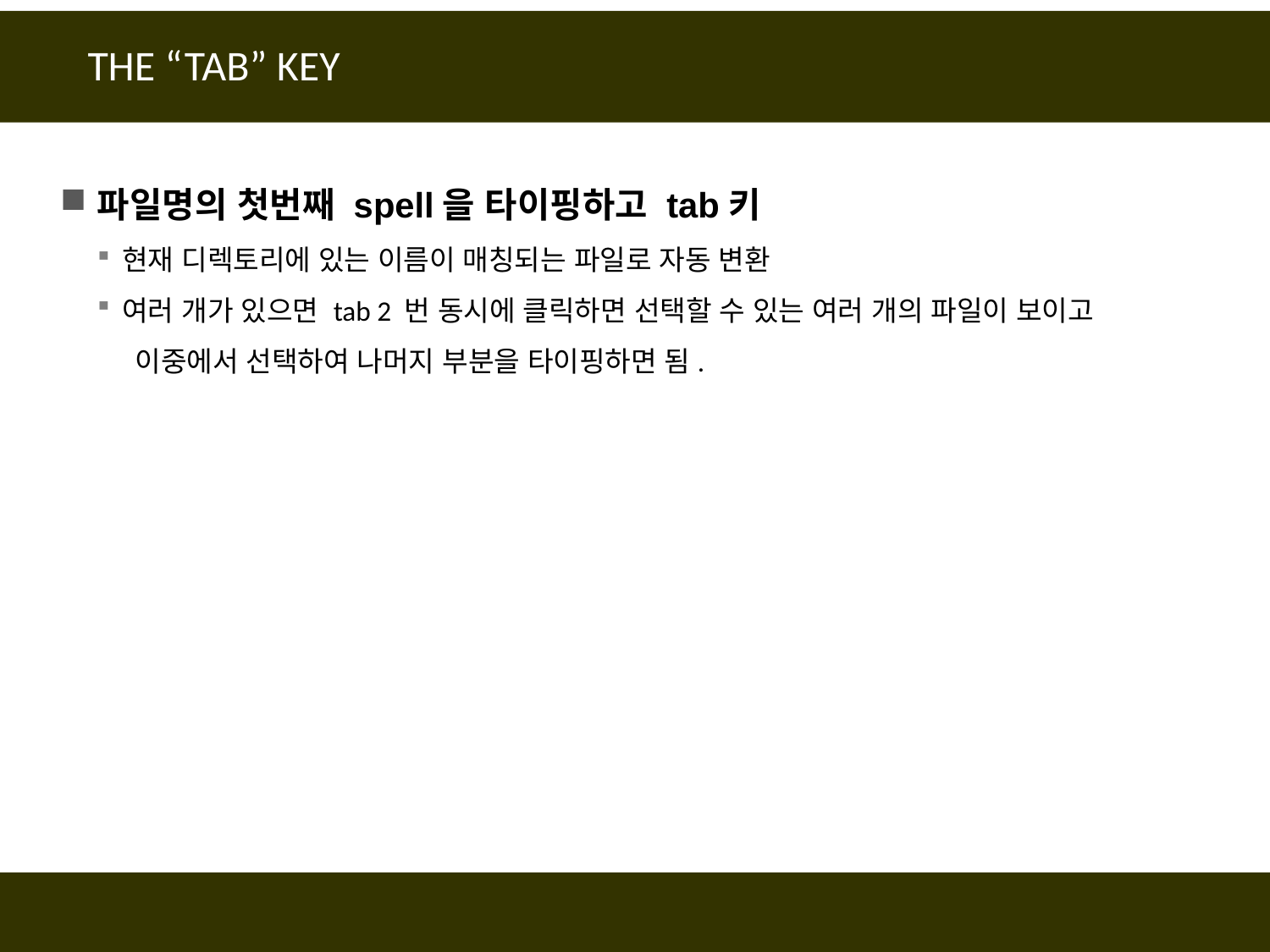

# THE “TAB” KEY
파일명의 첫번째 spell을 타이핑하고 tab키
현재 디렉토리에 있는 이름이 매칭되는 파일로 자동 변환
여러 개가 있으면 tab 2 번 동시에 클릭하면 선택할 수 있는 여러 개의 파일이 보이고
    이중에서 선택하여 나머지 부분을 타이핑하면 됨.